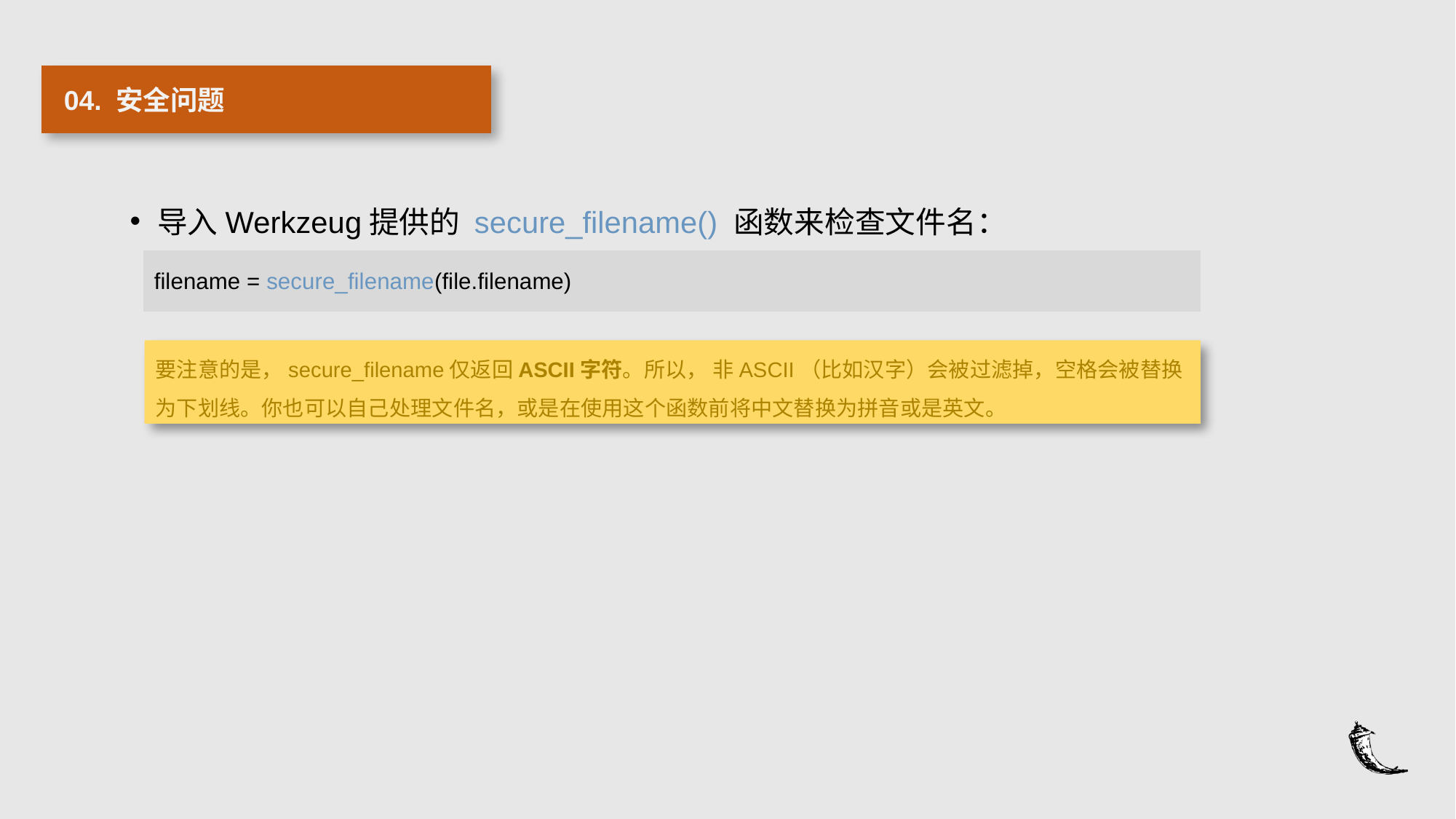

04. 安全问题
导入Werkzeug提供的 secure_filename() 函数来检查文件名：
| filename = secure\_filename(file.filename) |
| --- |
要注意的是，secure_filename仅返回ASCII字符。所以， 非ASCII（比如汉字）会被过滤掉，空格会被替换为下划线。你也可以自己处理文件名，或是在使用这个函数前将中文替换为拼音或是英文。